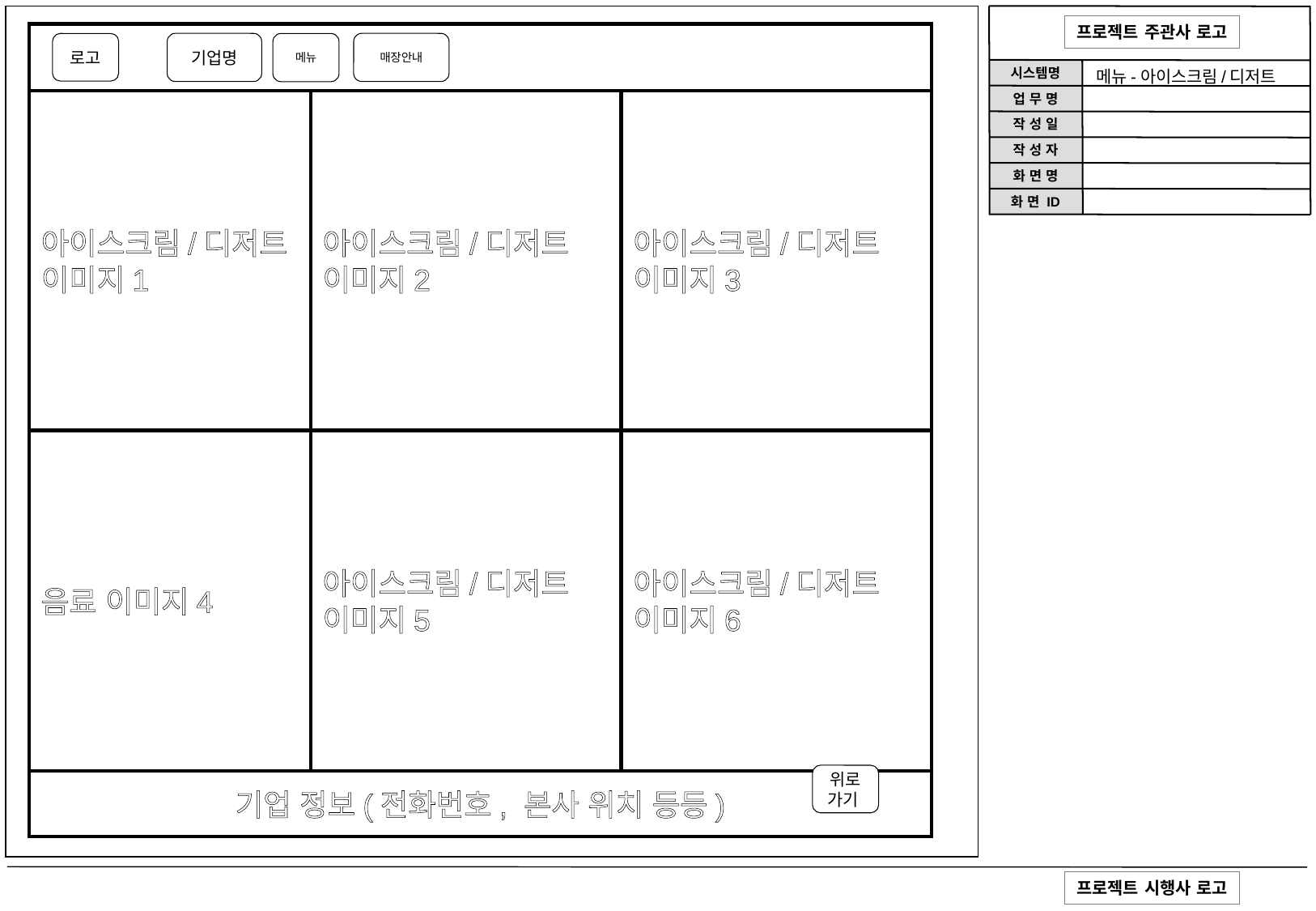

기업명
매장안내
로고
메뉴
메뉴-아이스크림/디저트
아이스크림/디저트 이미지1
아이스크림/디저트 이미지2
아이스크림/디저트 이미지3
음료 이미지4
아이스크림/디저트 이미지5
아이스크림/디저트 이미지6
위로가기
기업 정보(전화번호, 본사 위치 등등)